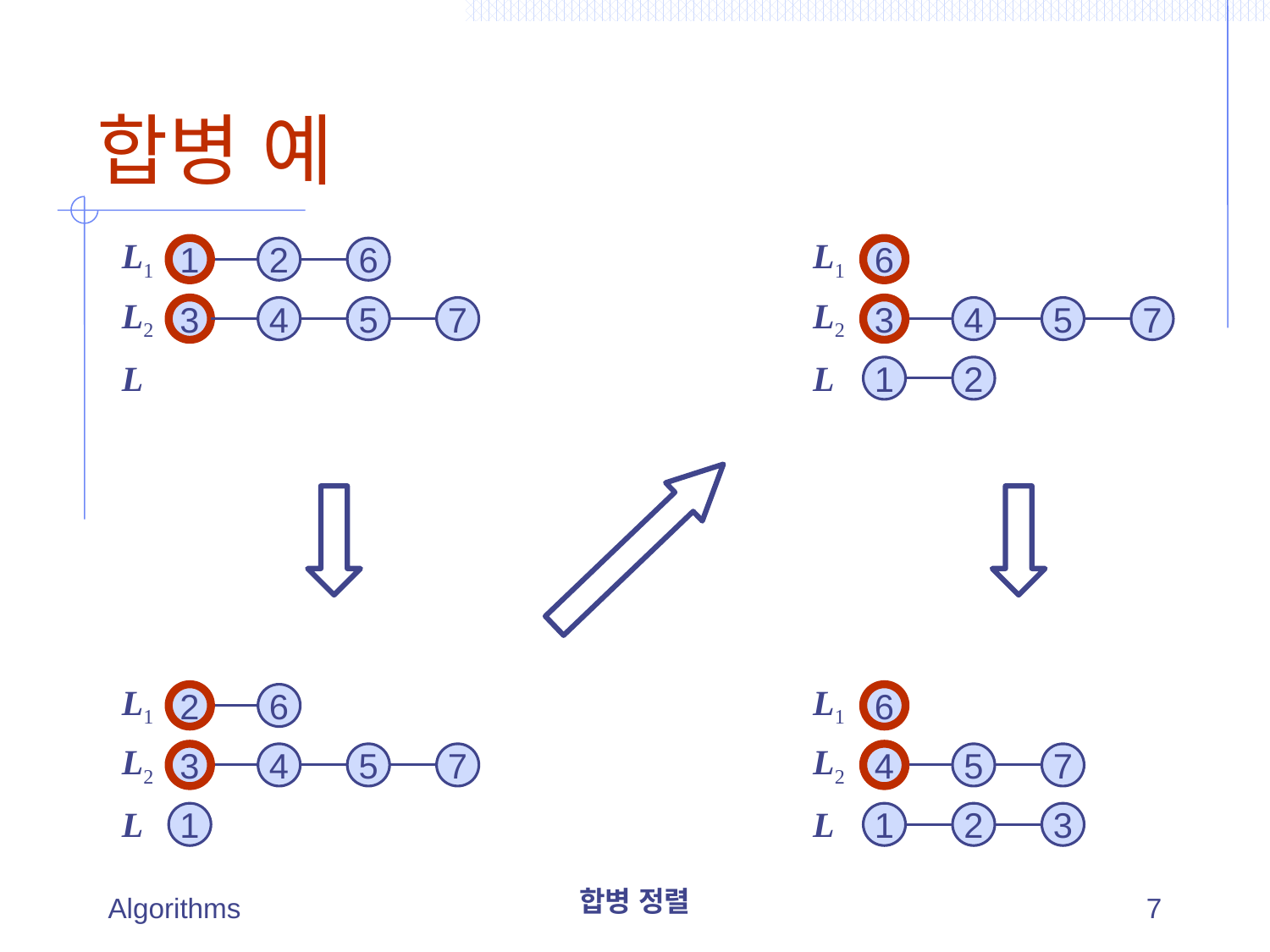

# 합병 예
L1
1
2
6
L1
6
L2
3
4
5
7
L2
3
4
5
7
L
L
1
2

L1
2
6
L1
6
L2
3
4
5
7
L2
4
5
7
L
1
L
1
2
3
Algorithms
합병 정렬
7